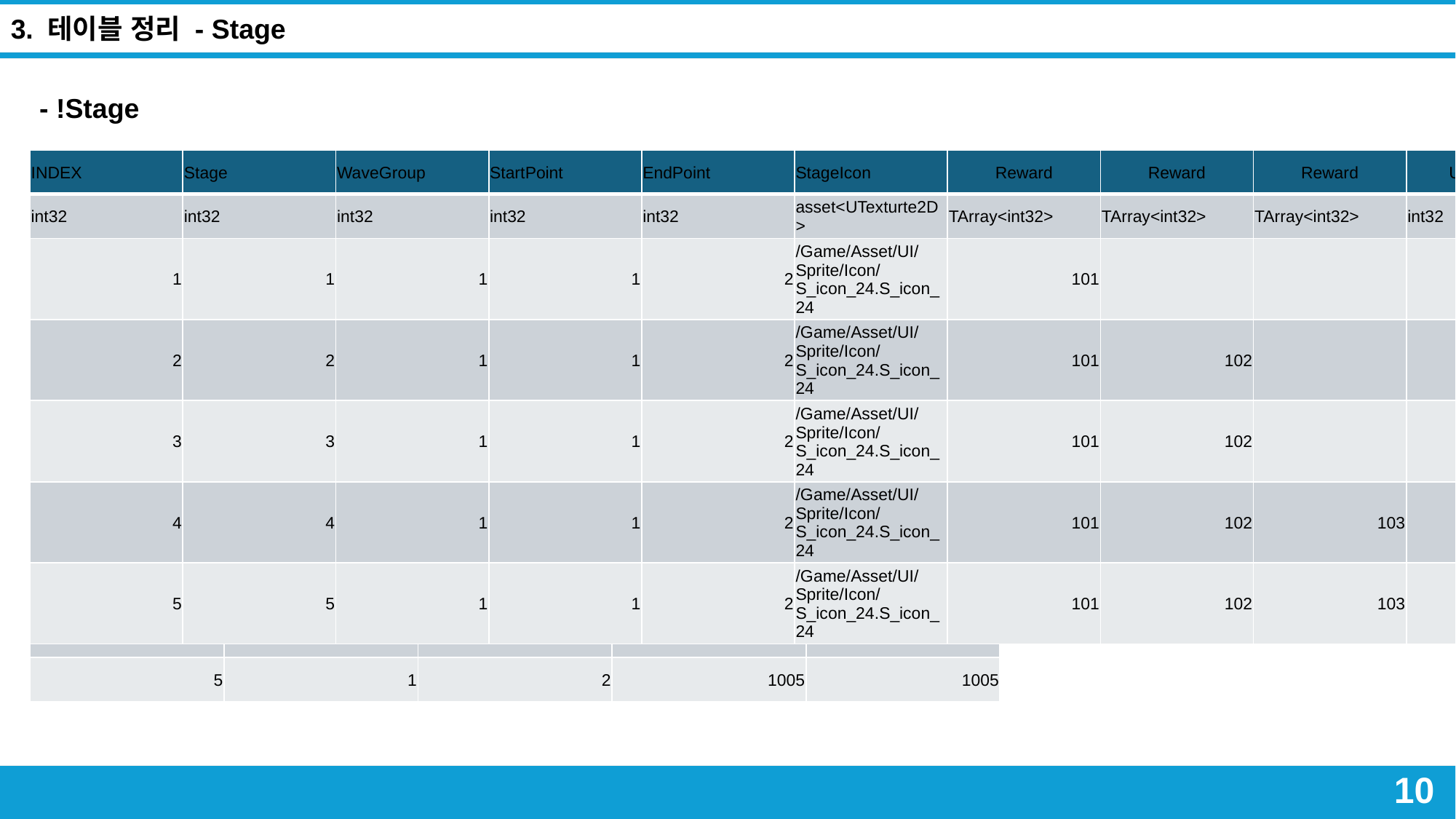

3. 테이블 정리 - Stage
- !Stage
| INDEX | Stage | WaveGroup | StartPoint | EndPoint | StageIcon | Reward | Reward | Reward | UsePoint | LevelPath |
| --- | --- | --- | --- | --- | --- | --- | --- | --- | --- | --- |
| int32 | int32 | int32 | int32 | int32 | asset<UTexturte2D> | TArray<int32> | TArray<int32> | TArray<int32> | int32 | FString |
| 1 | 1 | 1 | 1 | 2 | /Game/Asset/UI/Sprite/Icon/S\_icon\_24.S\_icon\_24 | 101 |  |  | 50 |  |
| 2 | 2 | 1 | 1 | 2 | /Game/Asset/UI/Sprite/Icon/S\_icon\_24.S\_icon\_24 | 101 | 102 |  | 50 |  |
| 3 | 3 | 1 | 1 | 2 | /Game/Asset/UI/Sprite/Icon/S\_icon\_24.S\_icon\_24 | 101 | 102 |  | 50 |  |
| 4 | 4 | 1 | 1 | 2 | /Game/Asset/UI/Sprite/Icon/S\_icon\_24.S\_icon\_24 | 101 | 102 | 103 | 50 |  |
| 5 | 5 | 1 | 1 | 2 | /Game/Asset/UI/Sprite/Icon/S\_icon\_24.S\_icon\_24 | 101 | 102 | 103 | 100 |  |
- !Wave
| Index | Wave\_Group | Type | Wave | Monster\_Group |
| --- | --- | --- | --- | --- |
| int32 | int32 | int32 | int32 | int32 |
| 1 | 1 | 1 | 1001 | 1001 |
| 2 | 1 | 1 | 1002 | 1002 |
| 3 | 1 | 1 | 1003 | 1003 |
| 4 | 1 | 1 | 1004 | 1004 |
| 5 | 1 | 2 | 1005 | 1005 |
10